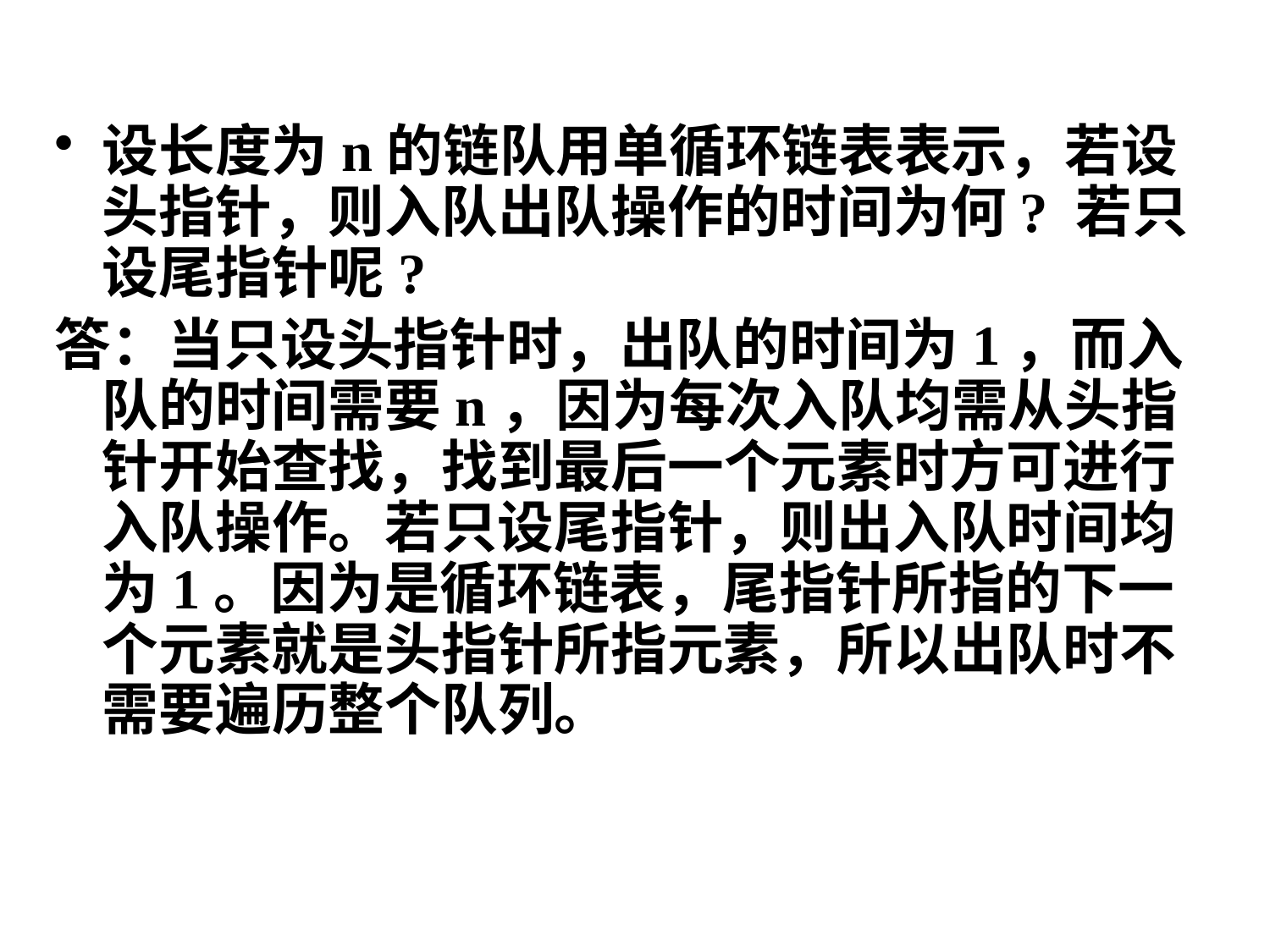

设长度为n的链队用单循环链表表示，若设头指针，则入队出队操作的时间为何? 若只设尾指针呢?
答：当只设头指针时，出队的时间为1，而入队的时间需要n，因为每次入队均需从头指针开始查找，找到最后一个元素时方可进行入队操作。若只设尾指针，则出入队时间均为1。因为是循环链表，尾指针所指的下一个元素就是头指针所指元素，所以出队时不需要遍历整个队列。